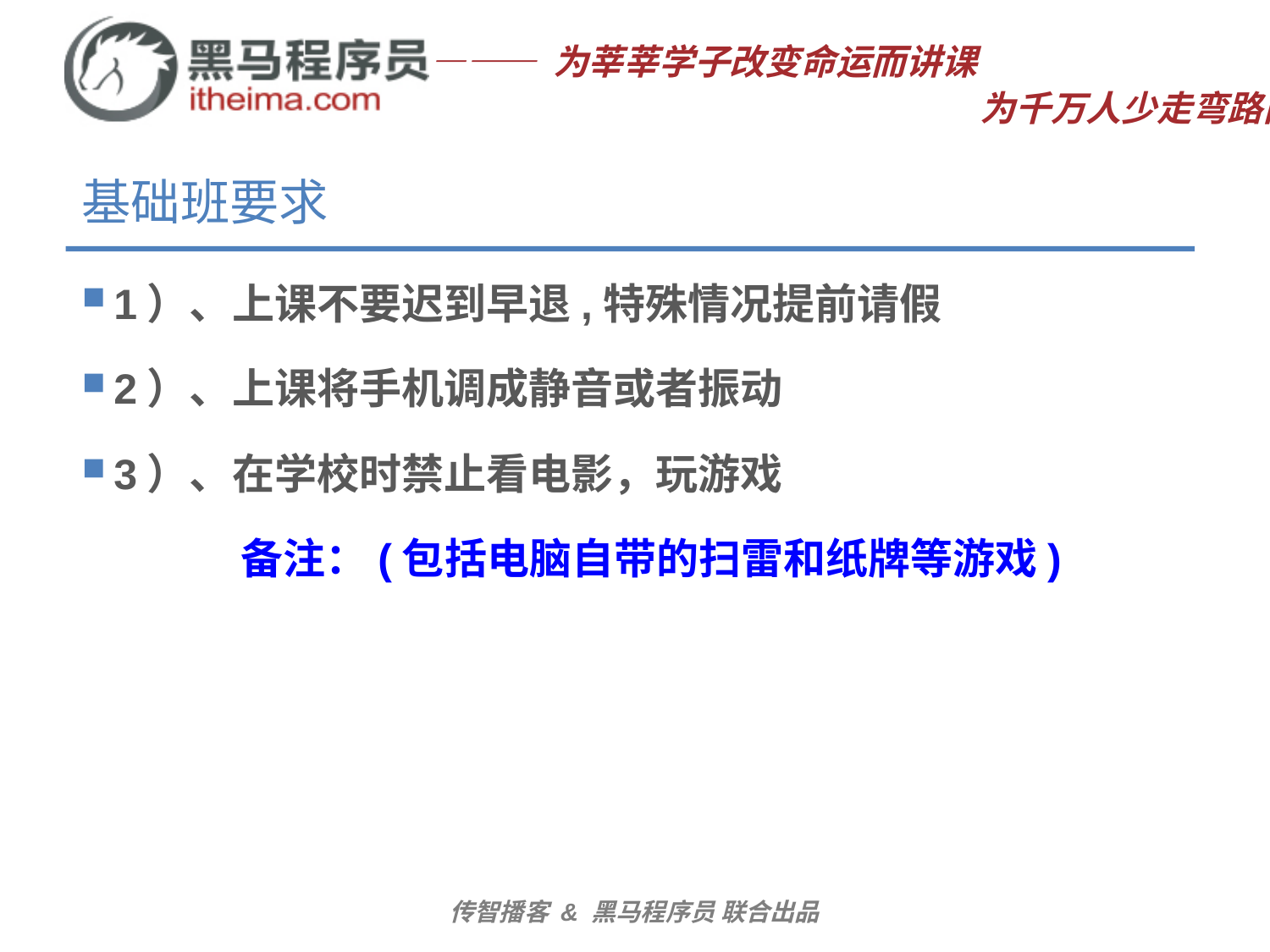

# 基础班要求
1）、上课不要迟到早退,特殊情况提前请假
2）、上课将手机调成静音或者振动
3）、在学校时禁止看电影，玩游戏
		备注：(包括电脑自带的扫雷和纸牌等游戏)